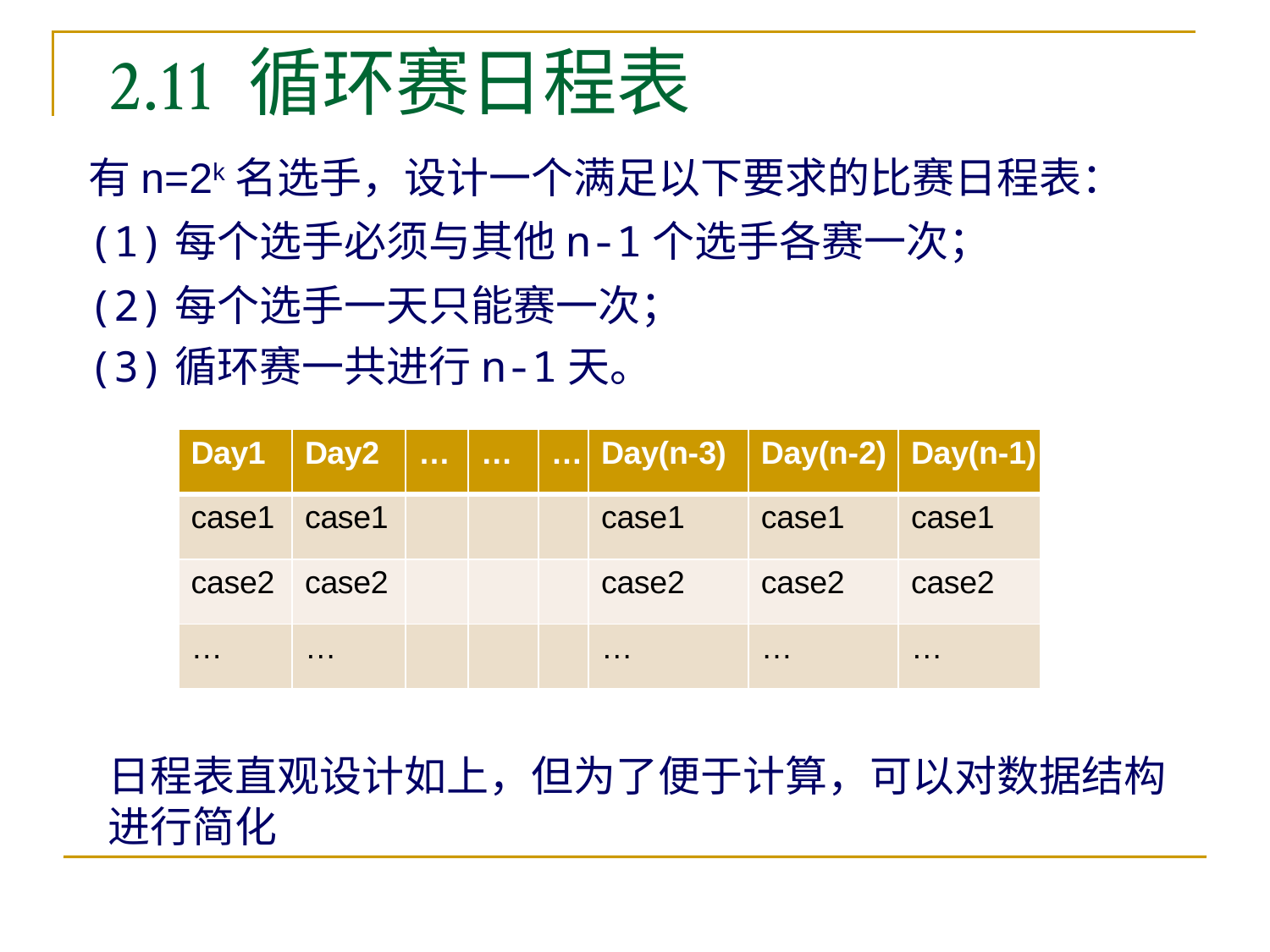

# 2.11 循环赛日程表
有n=2k名选手，设计一个满足以下要求的比赛日程表：
(1)每个选手必须与其他n-1个选手各赛一次；
(2)每个选手一天只能赛一次；
(3)循环赛一共进行n-1天。
| Day1 | Day2 | … | … | … | Day(n-3) | Day(n-2) | Day(n-1) |
| --- | --- | --- | --- | --- | --- | --- | --- |
| case1 | case1 |  |  |  | case1 | case1 | case1 |
| case2 | case2 |  |  |  | case2 | case2 | case2 |
| … | … |  |  |  | … | … | … |
日程表直观设计如上，但为了便于计算，可以对数据结构进行简化